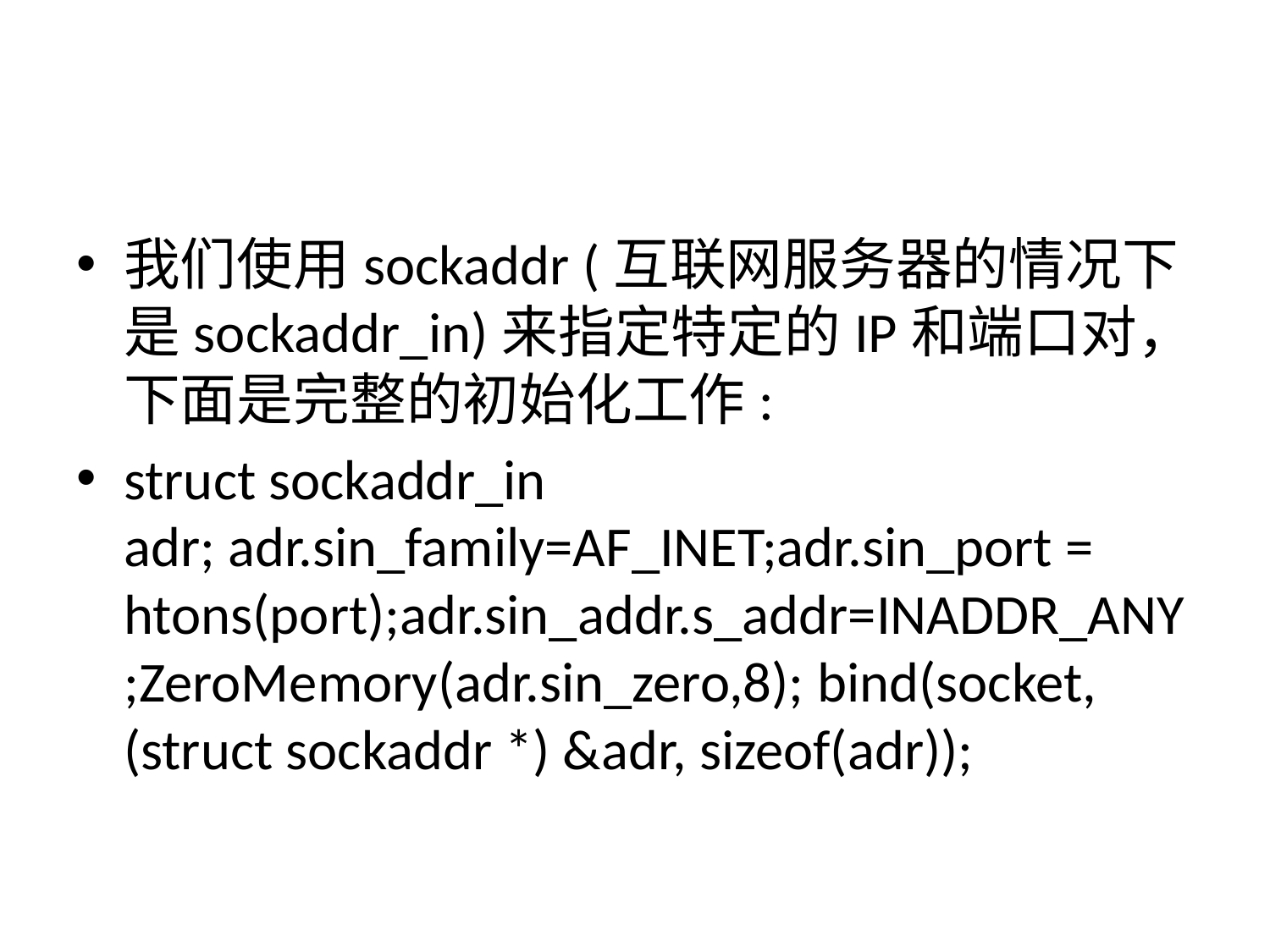

#
我们使用sockaddr (互联网服务器的情况下是sockaddr_in)来指定特定的IP和端口对，下面是完整的初始化工作:
struct sockaddr_in adr; adr.sin_family=AF_INET;adr.sin_port = htons(port);adr.sin_addr.s_addr=INADDR_ANY;ZeroMemory(adr.sin_zero,8); bind(socket, (struct sockaddr *) &adr, sizeof(adr));